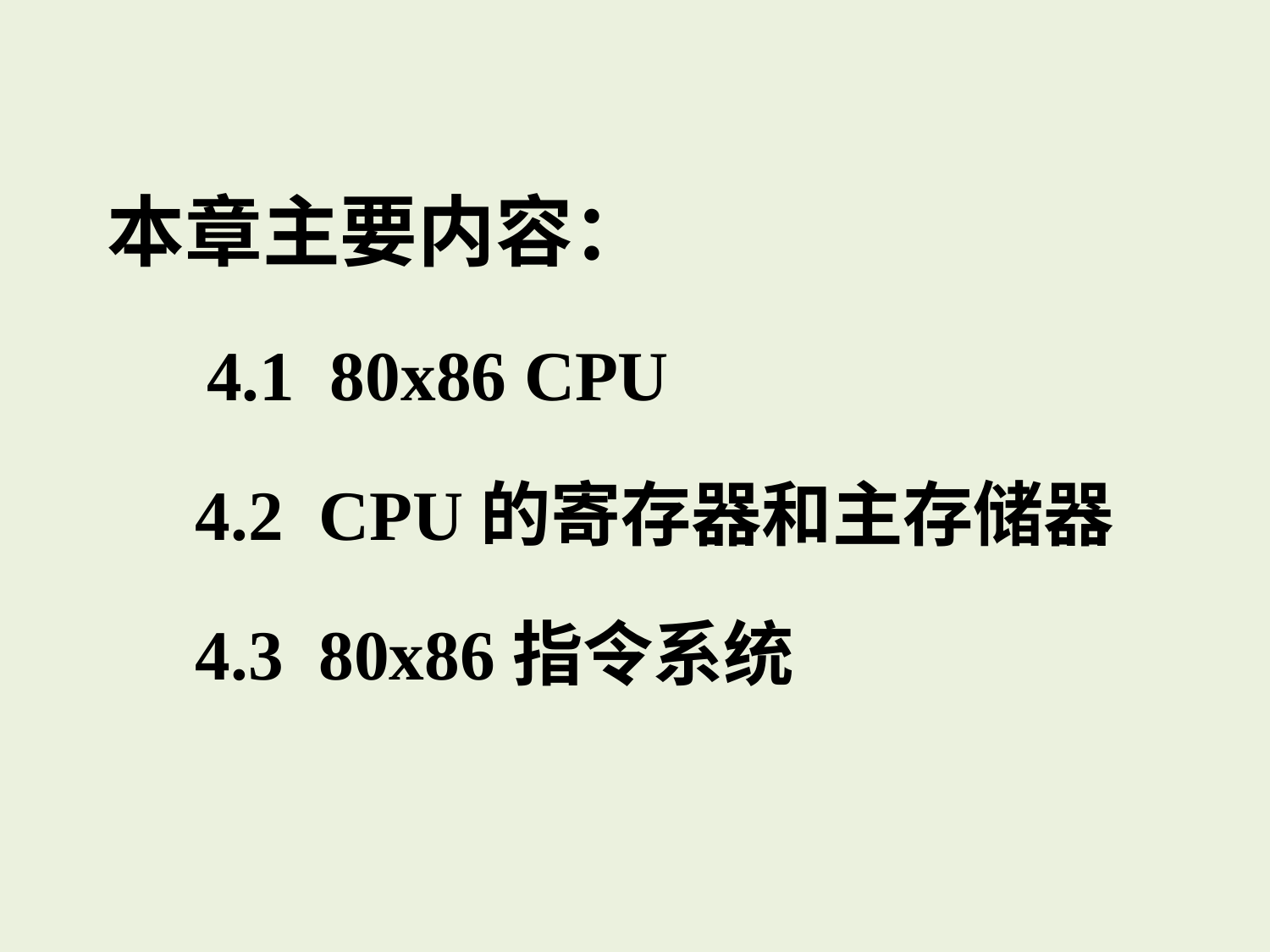

本章主要内容：
       4.1  80x86 CPU
     4.2  CPU的寄存器和主存储器
     4.3  80x86指令系统
2